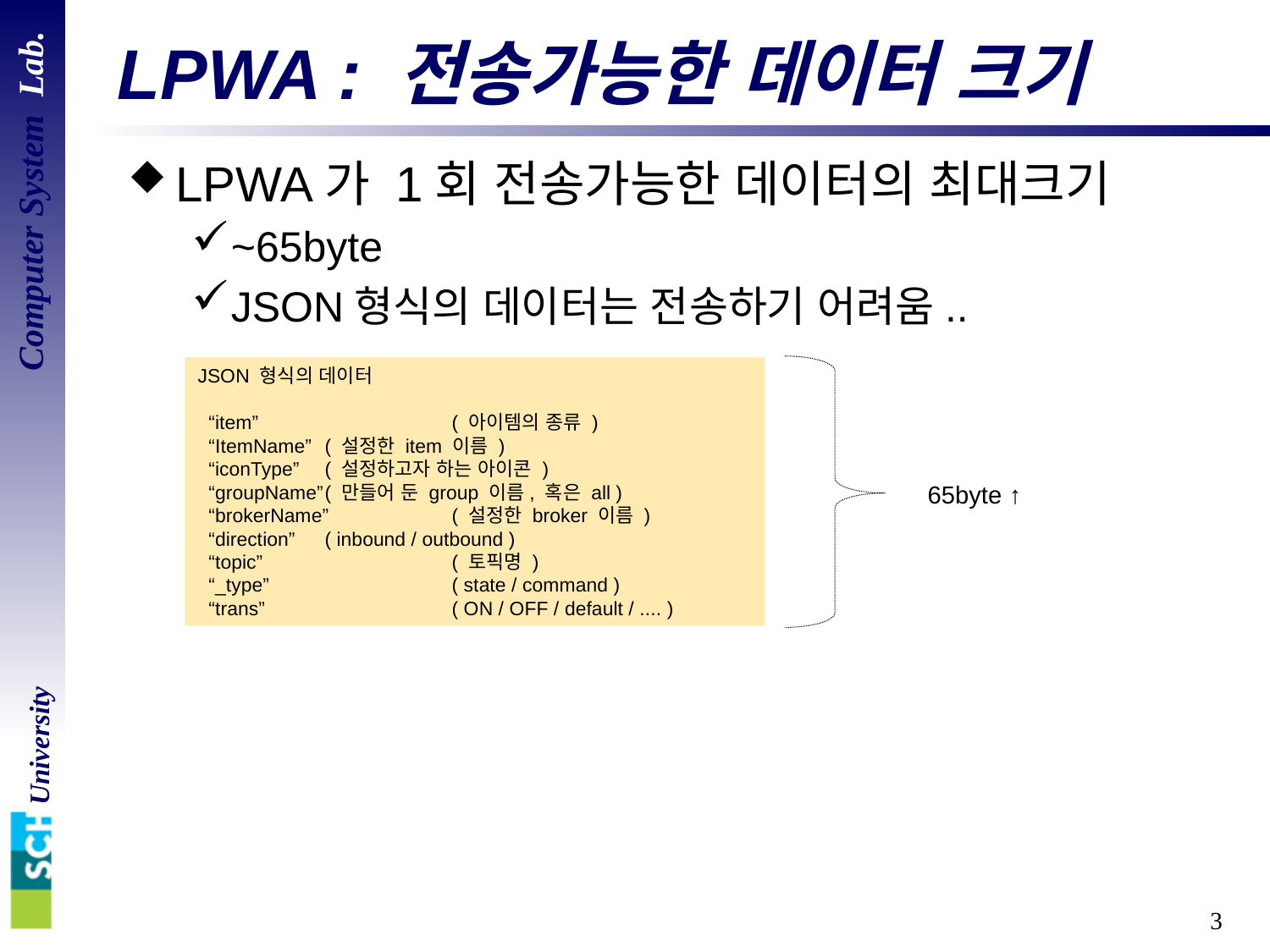

# LPWA : 전송가능한 데이터 크기
LPWA가 1회 전송가능한 데이터의 최대크기
~65byte
JSON형식의 데이터는 전송하기 어려움..

JSON 형식의 데이터

  “item” 		( 아이템의 종류 )
  “ItemName”	( 설정한 item 이름 )
  “iconType”	( 설정하고자 하는 아이콘 )
  “groupName”	( 만들어 둔 group 이름, 혹은 all )
  “brokerName”	( 설정한 broker 이름 )
  “direction”	( inbound / outbound )
  “topic”		( 토픽명 )
  “_type”		( state / command )
  “trans”		( ON / OFF / default / .... )

65byte ↑